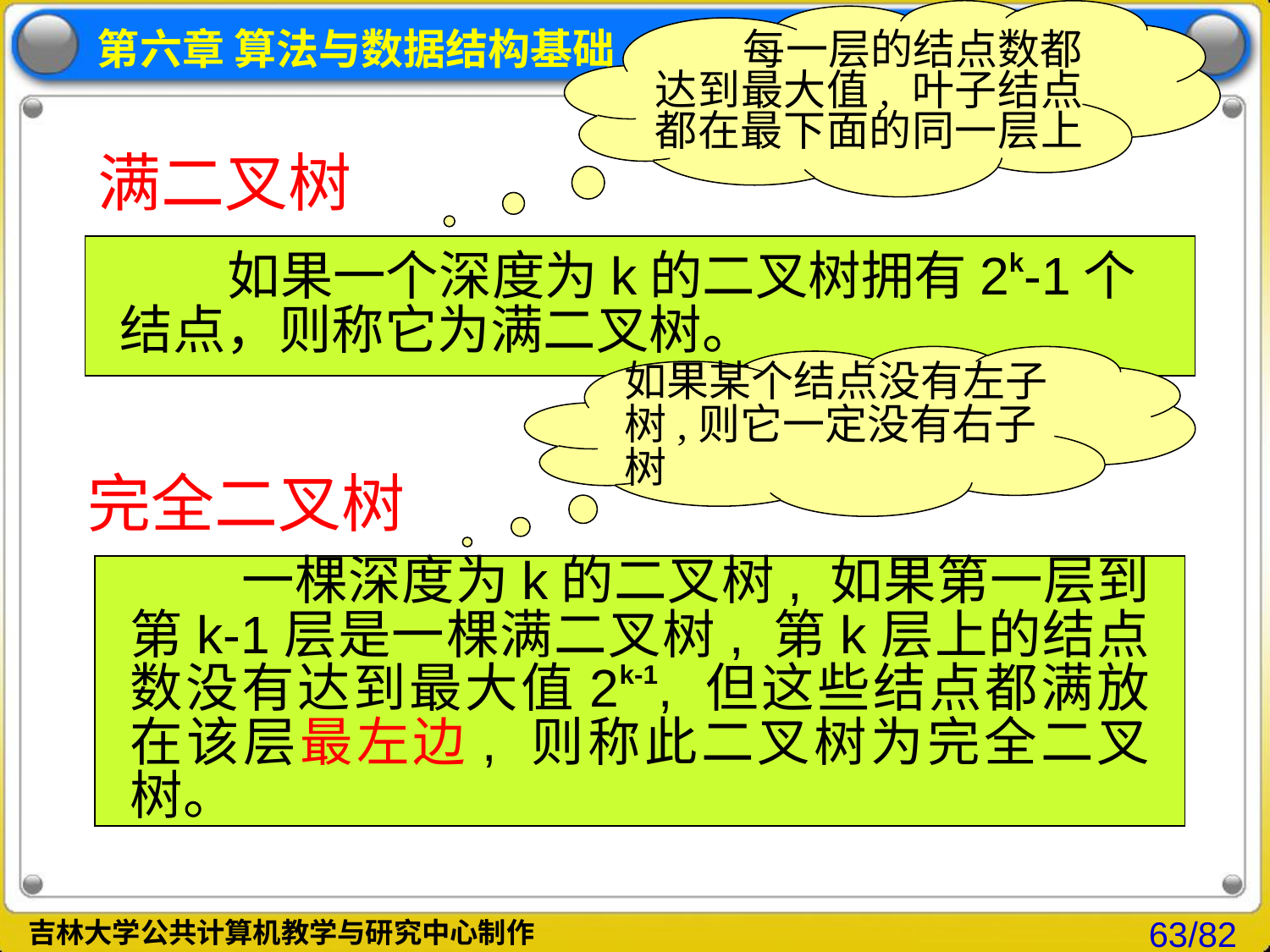

每一层的结点数都达到最大值, 叶子结点都在最下面的同一层上
# 满二叉树
        如果一个深度为k的二叉树拥有2k-1个结点，则称它为满二叉树。
如果某个结点没有左子树,则它一定没有右子树
完全二叉树
        一棵深度为k的二叉树, 如果第一层到第k-1层是一棵满二叉树, 第k层上的结点数没有达到最大值2k-1, 但这些结点都满放在该层最左边, 则称此二叉树为完全二叉树。
63/82